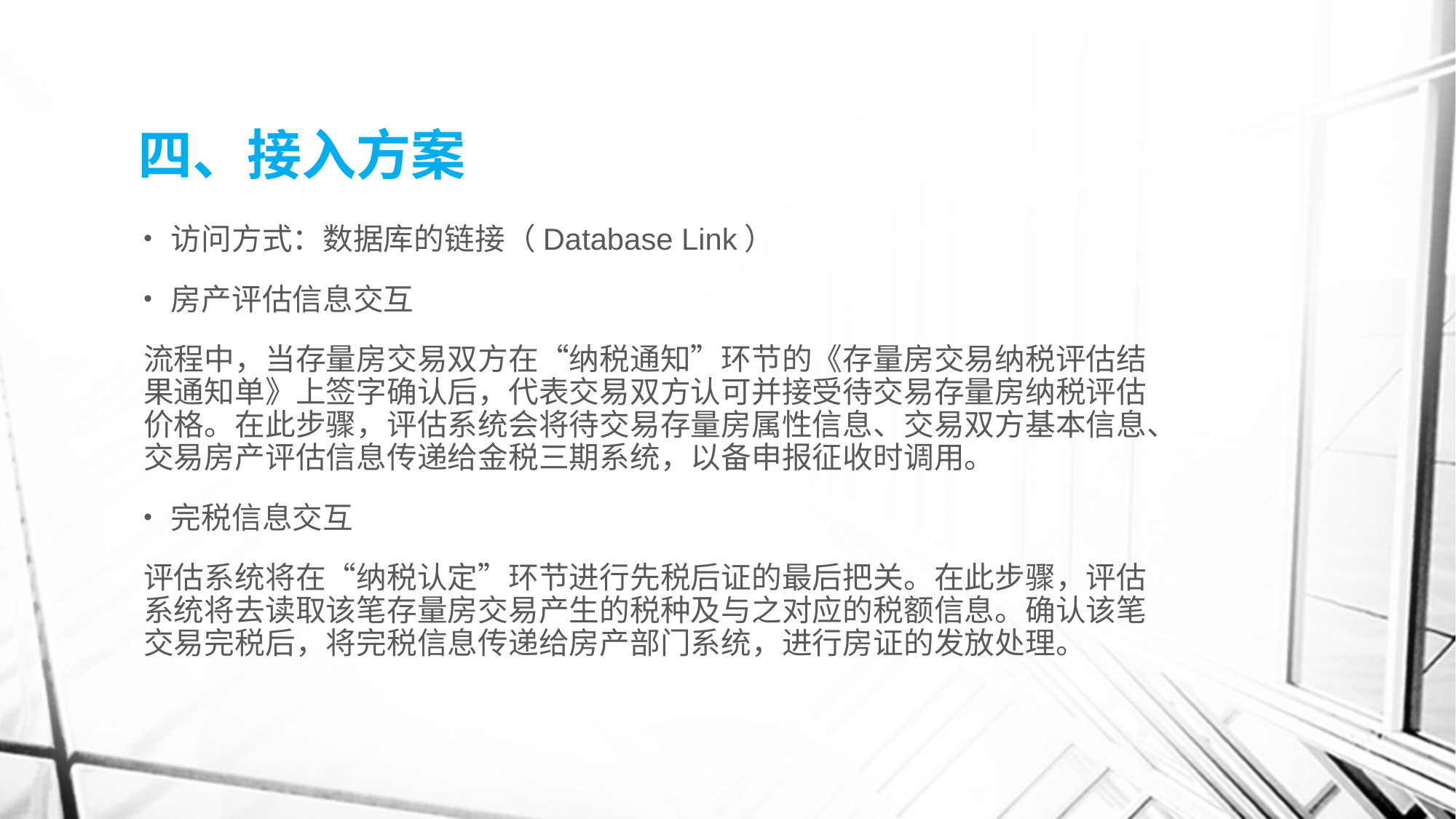

# 四、接入方案
访问方式：数据库的链接（Database Link）
房产评估信息交互
流程中，当存量房交易双方在“纳税通知”环节的《存量房交易纳税评估结果通知单》上签字确认后，代表交易双方认可并接受待交易存量房纳税评估价格。在此步骤，评估系统会将待交易存量房属性信息、交易双方基本信息、交易房产评估信息传递给金税三期系统，以备申报征收时调用。
完税信息交互
评估系统将在“纳税认定”环节进行先税后证的最后把关。在此步骤，评估系统将去读取该笔存量房交易产生的税种及与之对应的税额信息。确认该笔交易完税后，将完税信息传递给房产部门系统，进行房证的发放处理。